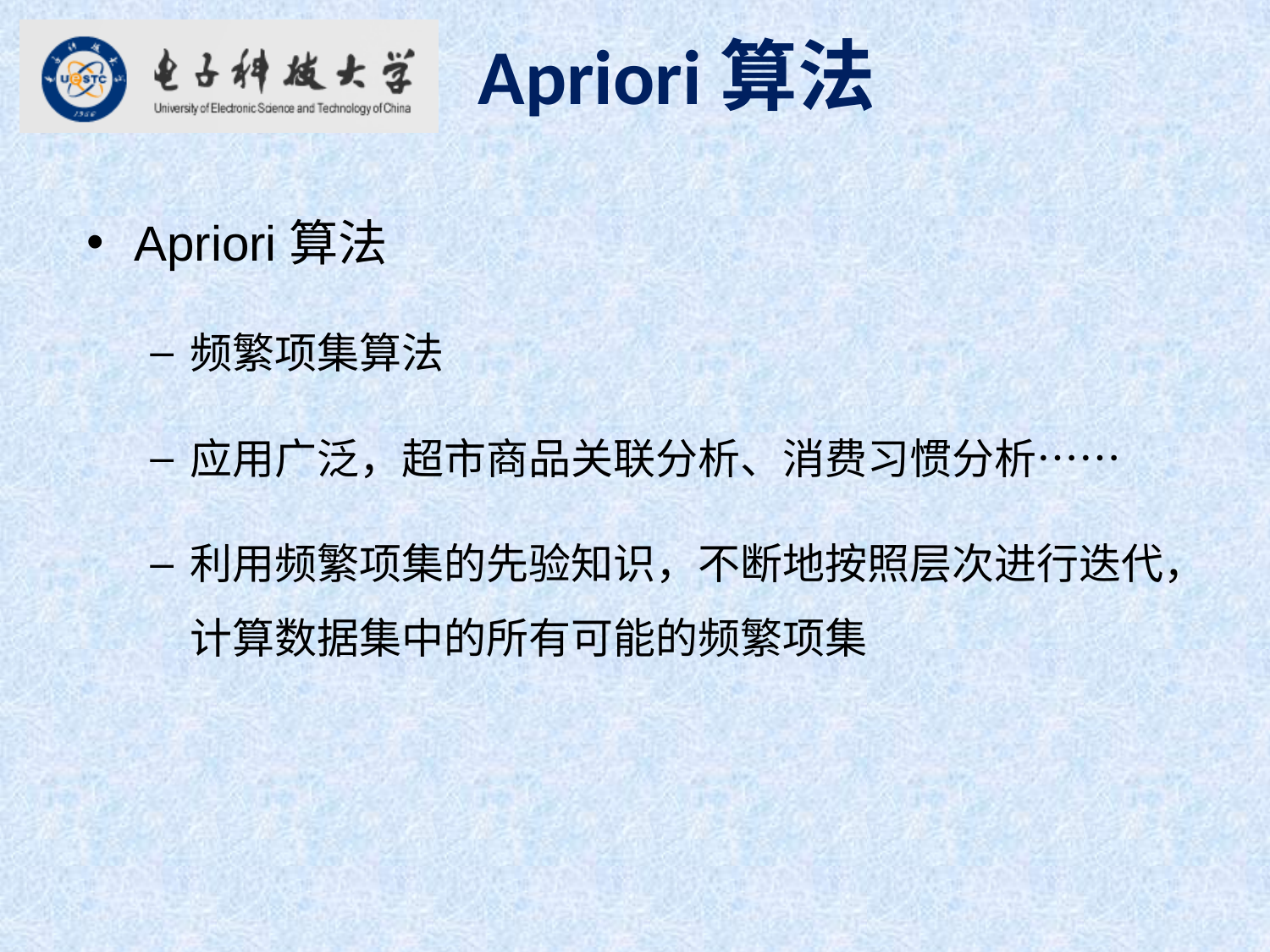

Apriori算法
Apriori算法
频繁项集算法
应用广泛，超市商品关联分析、消费习惯分析……
利用频繁项集的先验知识，不断地按照层次进行迭代，计算数据集中的所有可能的频繁项集